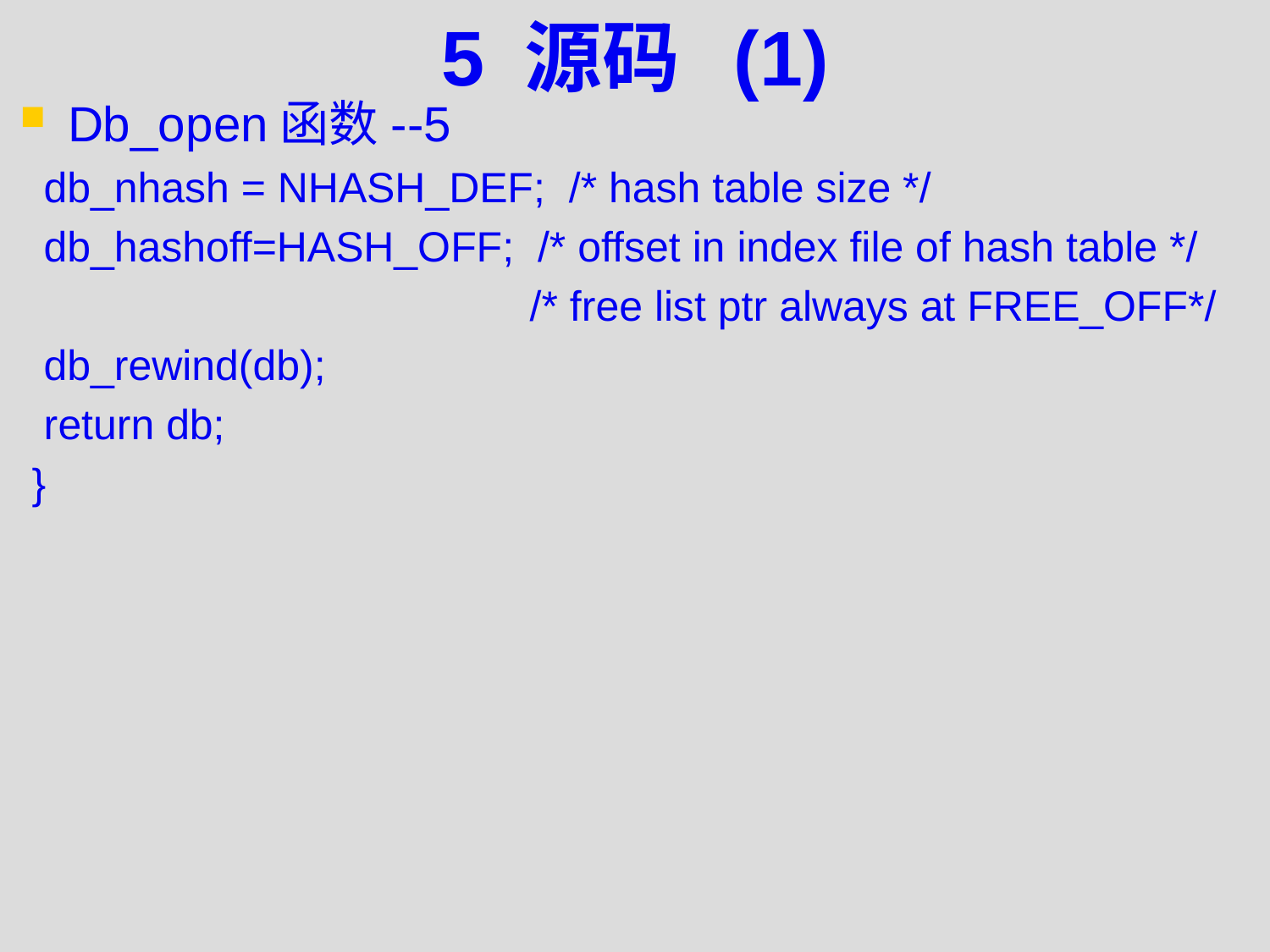

# 5 源码  (1)
Db_open函数--5
  db_nhash = NHASH_DEF;  /* hash table size */
  db_hashoff=HASH_OFF;  /* offset in index file of hash table */
                                           /* free list ptr always at FREE_OFF*/
  db_rewind(db);
  return db;
 }